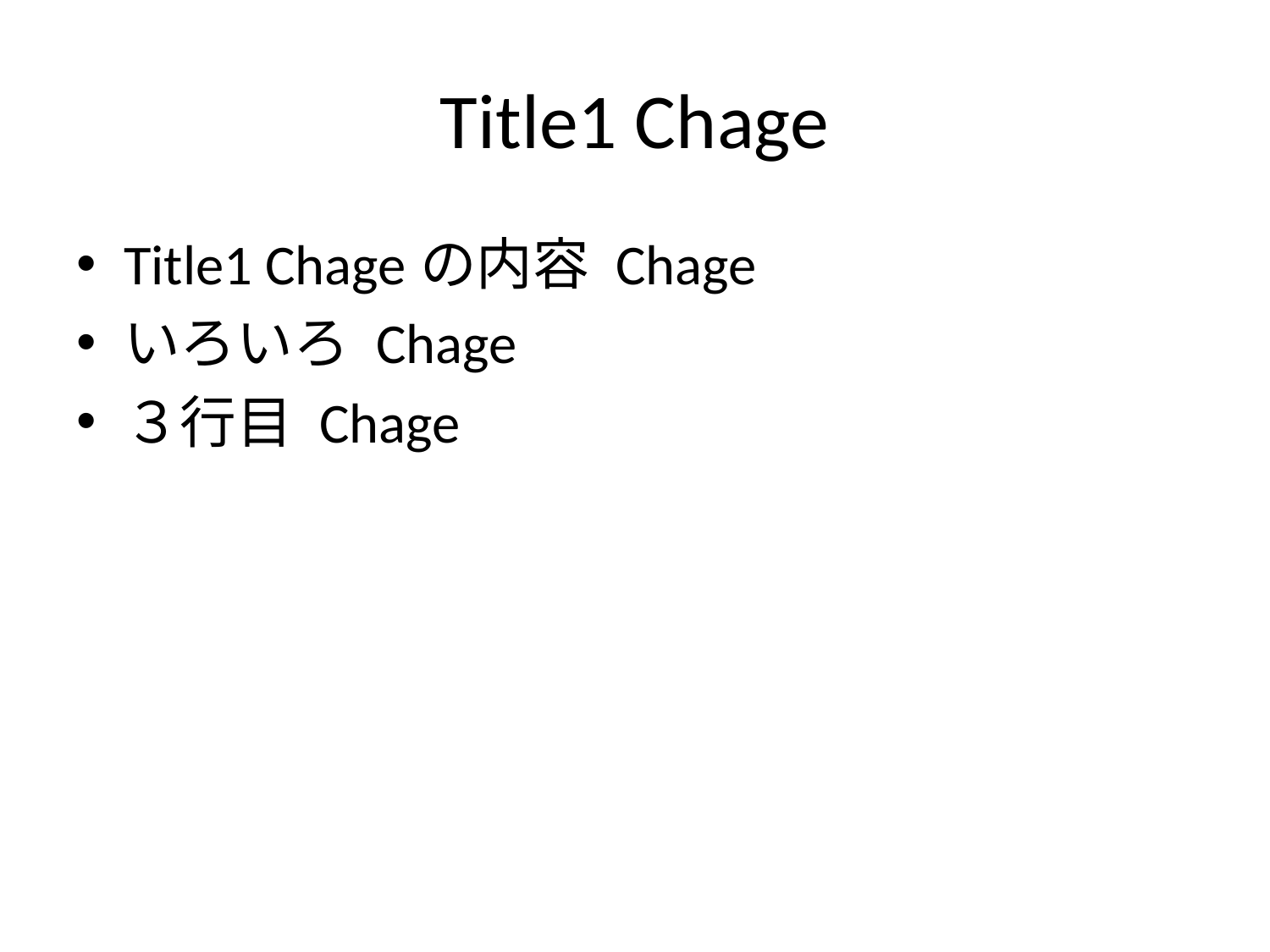

# Title1 Chage
Title1 Chageの内容 Chage
いろいろ Chage
３行目 Chage